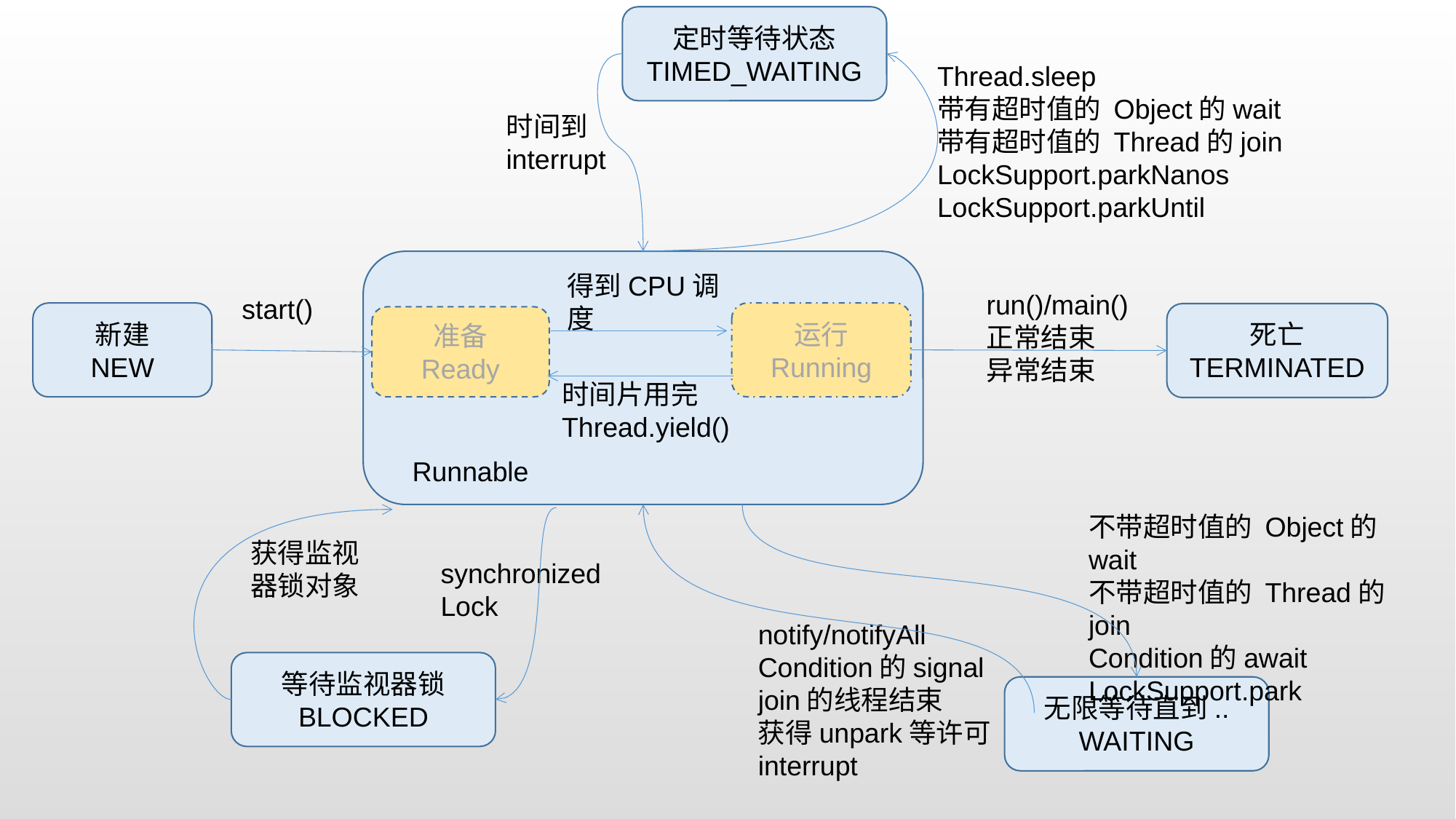

定时等待状态
TIMED_WAITING
Thread.sleep
带有超时值的 Object的wait
带有超时值的 Thread的join
LockSupport.parkNanos
LockSupport.parkUntil
时间到
interrupt

得到CPU调度
run()/main()正常结束
异常结束
start()
新建
NEW
运行
Running
死亡
TERMINATED
准备
Ready
时间片用完
Thread.yield()
Runnable
不带超时值的 Object的wait
不带超时值的 Thread的join
Condition的await
LockSupport.park
获得监视器锁对象
synchronized
Lock
notify/notifyAll
Condition的signal
join的线程结束
获得unpark等许可
interrupt
等待监视器锁
BLOCKED
无限等待直到..
WAITING